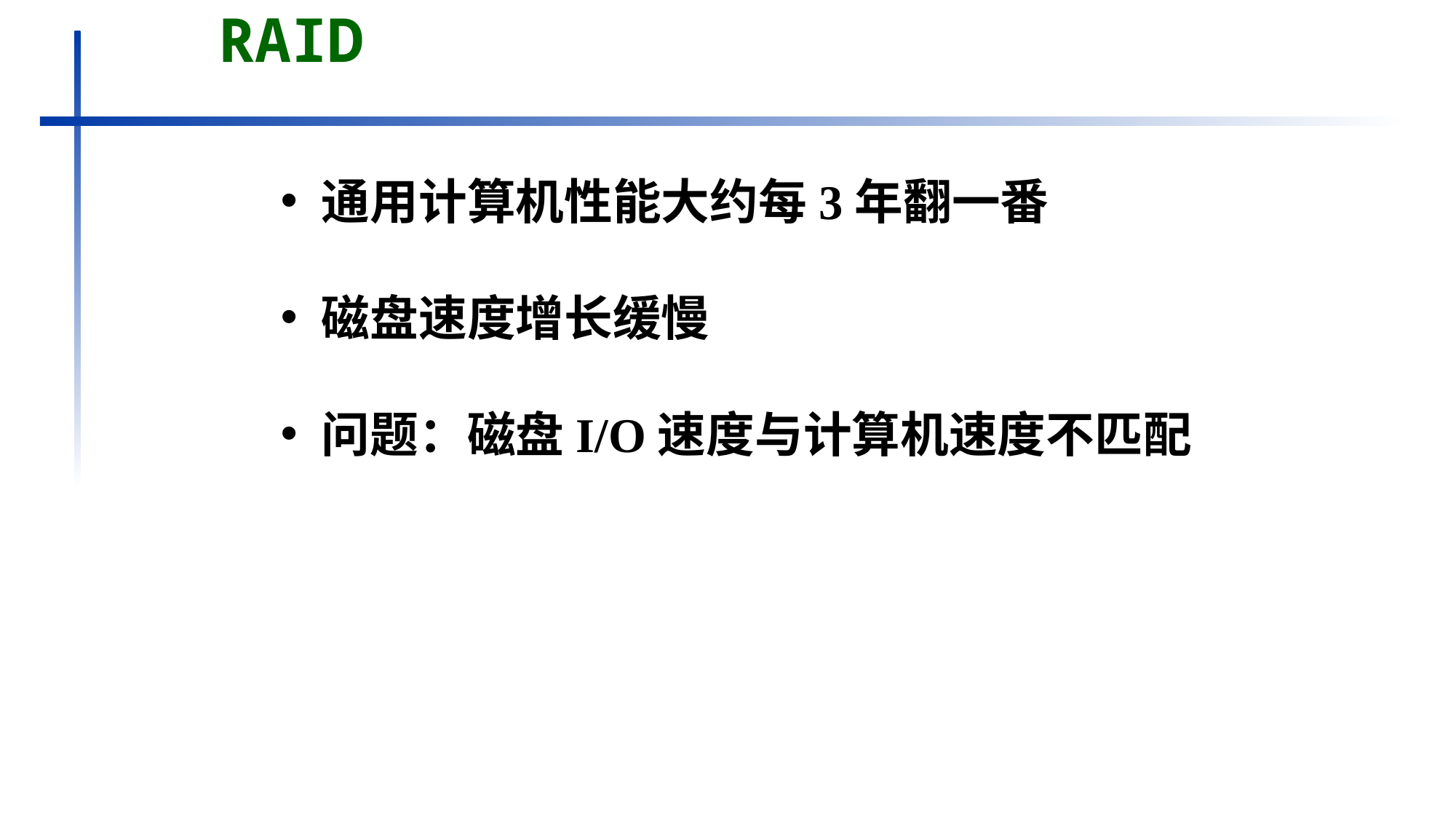

RAID
通用计算机性能大约每3年翻一番

磁盘速度增长缓慢

问题：磁盘I/O速度与计算机速度不匹配